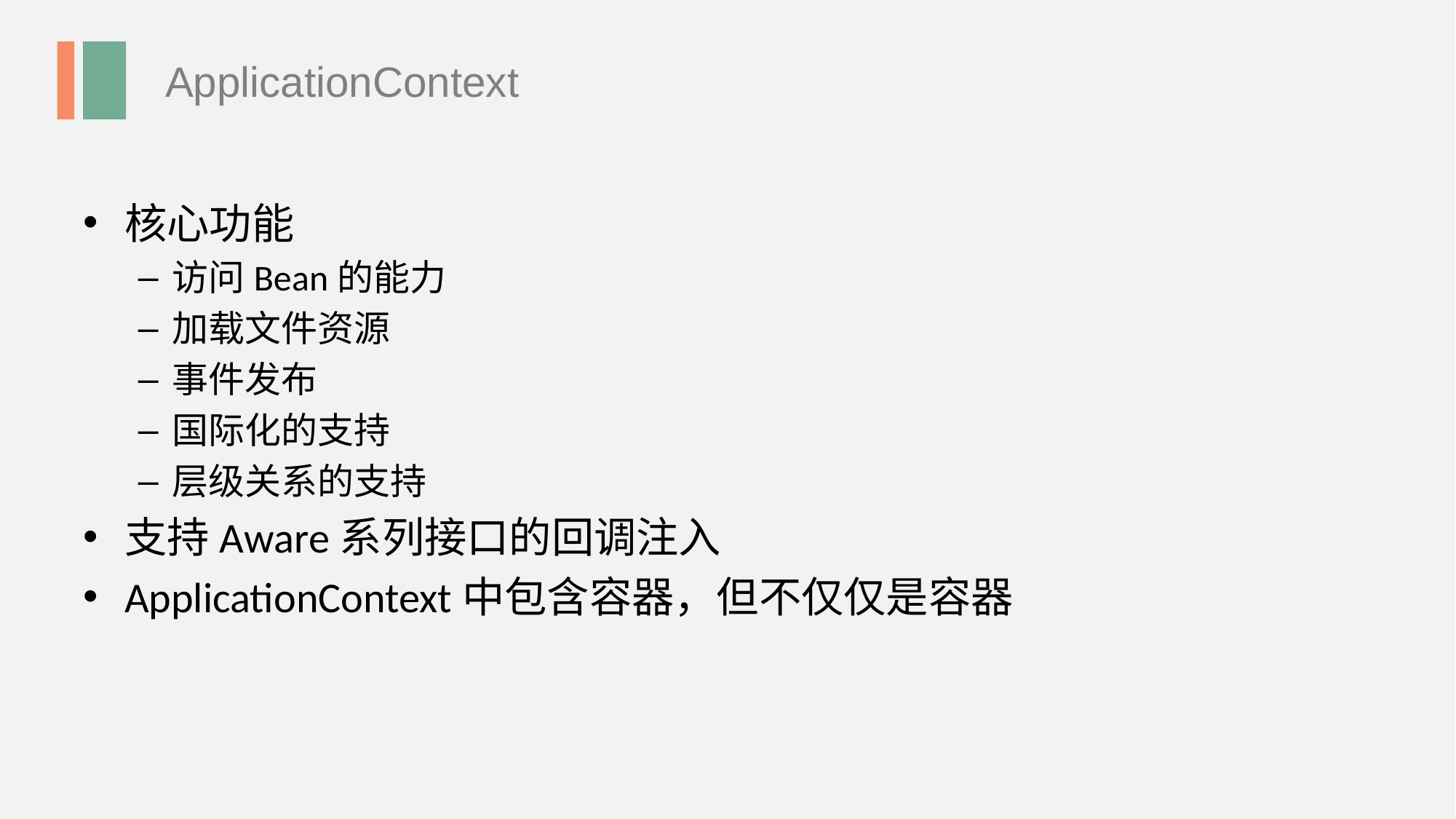

ApplicationContext
核心功能
访问Bean的能力
加载文件资源
事件发布
国际化的支持
层级关系的支持
支持Aware系列接口的回调注入
ApplicationContext中包含容器，但不仅仅是容器